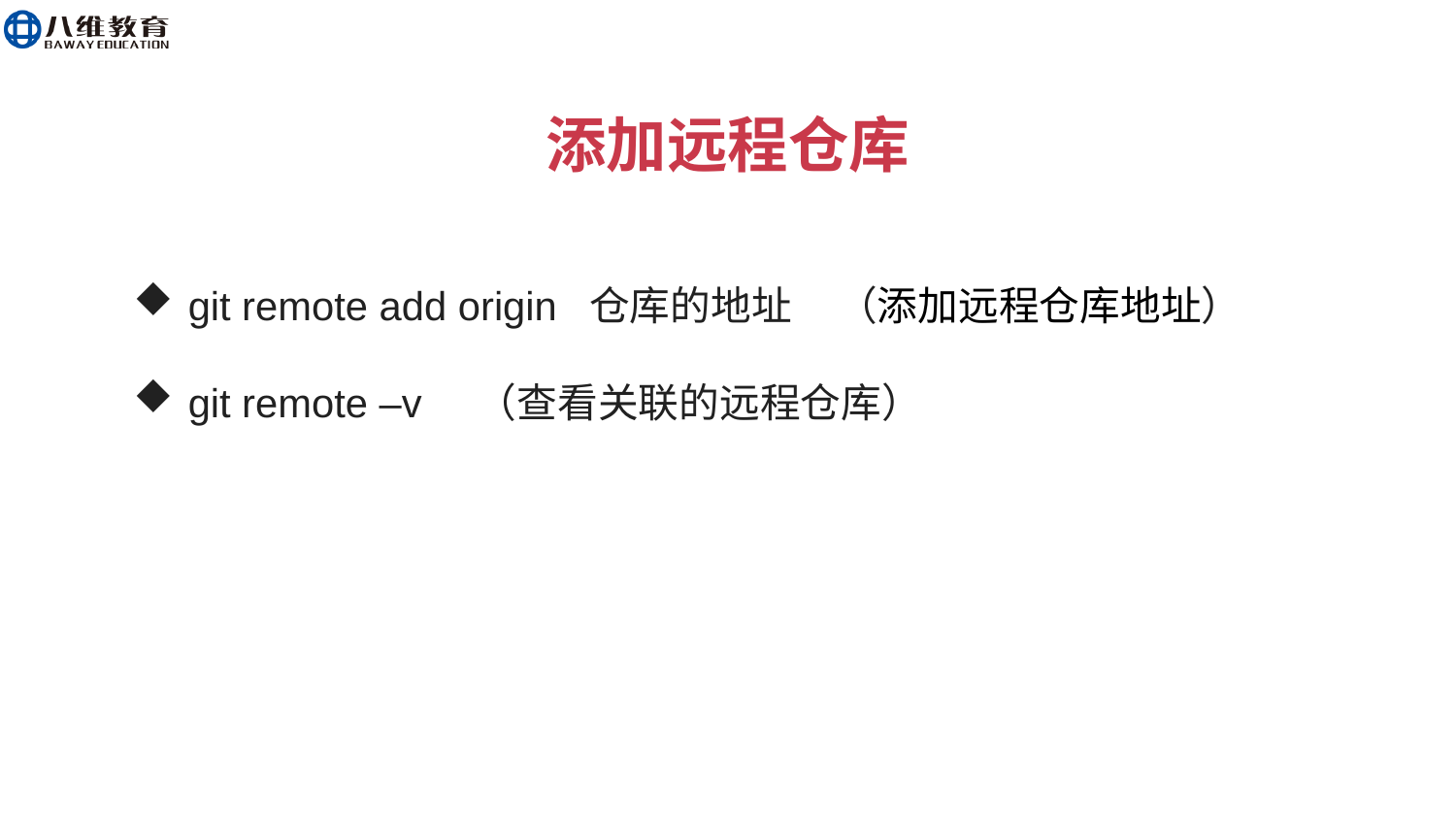

添加远程仓库
git remote add origin  仓库的地址     （添加远程仓库地址）

git remote –v    （查看关联的远程仓库）